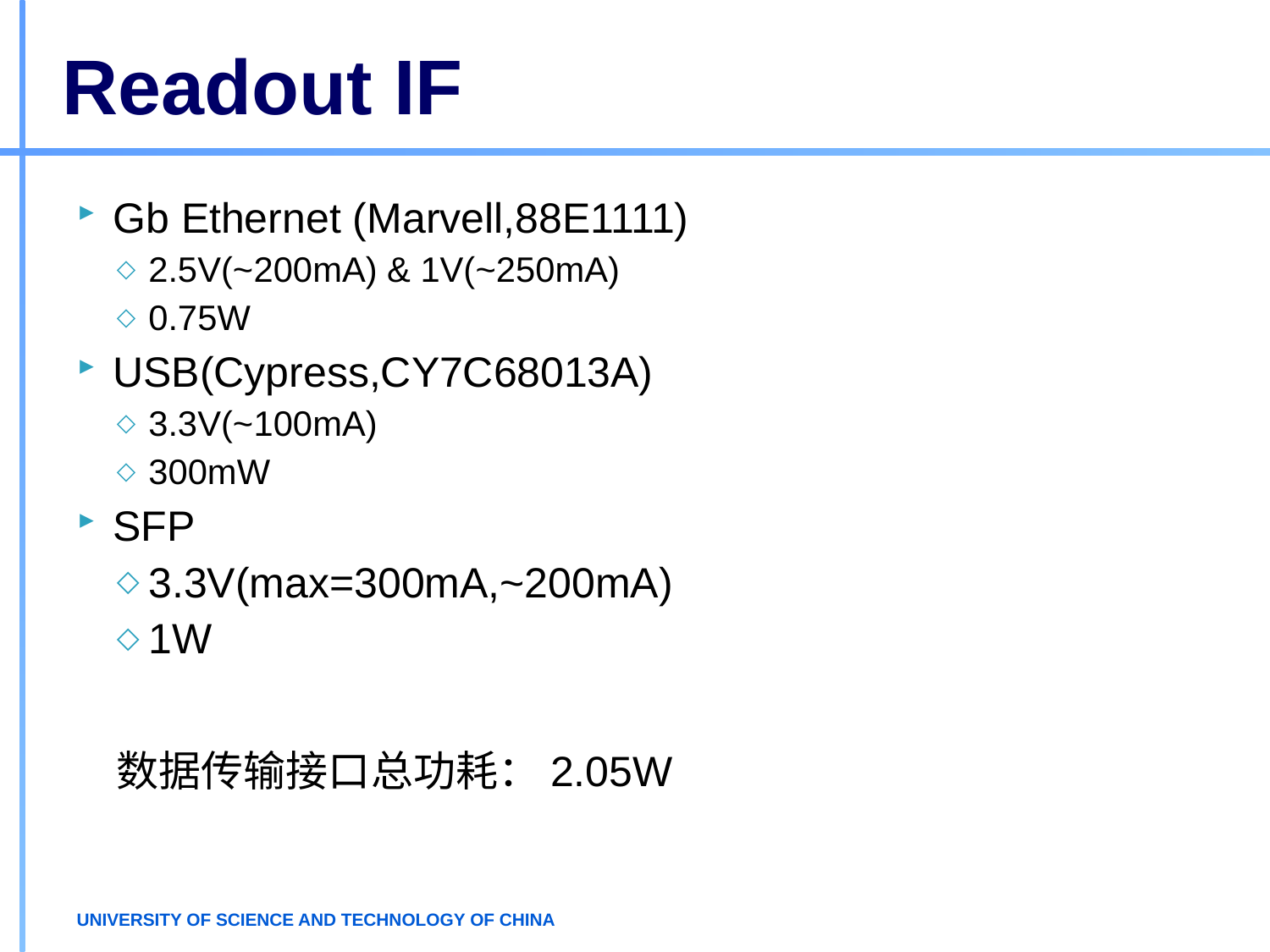

# Readout IF
Gb Ethernet (Marvell,88E1111)
2.5V(~200mA) & 1V(~250mA)
0.75W
USB(Cypress,CY7C68013A)
3.3V(~100mA)
300mW
SFP
3.3V(max=300mA,~200mA)
1W

数据传输接口总功耗：2.05W